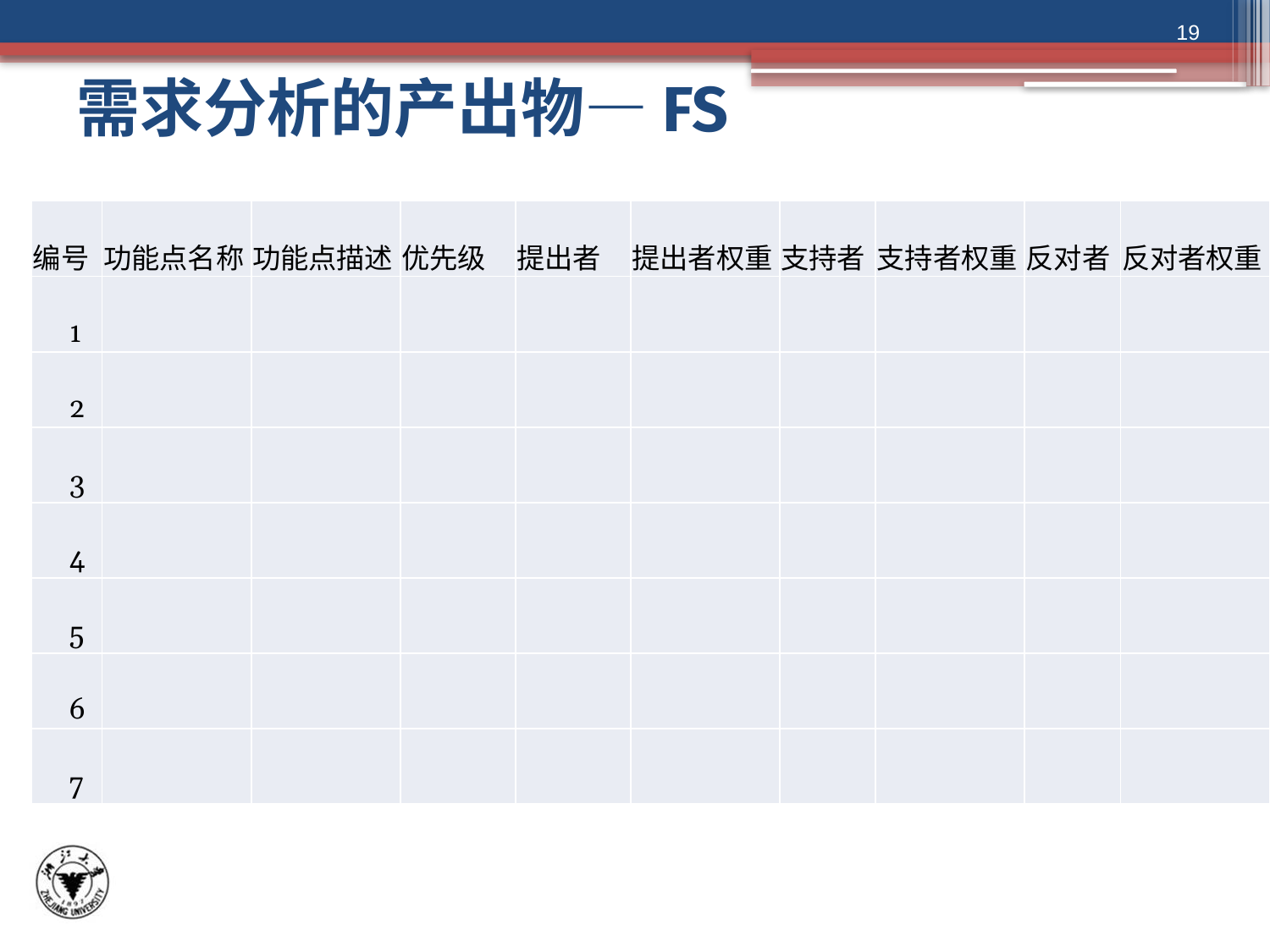

19
# 需求分析的产出物—FS
| 编号 | 功能点名称 | 功能点描述 | 优先级 | 提出者 | 提出者权重 | 支持者 | 支持者权重 | 反对者 | 反对者权重 |
| --- | --- | --- | --- | --- | --- | --- | --- | --- | --- |
| 1 |  |  |  |  |  |  |  |  |  |
| 2 |  |  |  |  |  |  |  |  |  |
| 3 |  |  |  |  |  |  |  |  |  |
| 4 |  |  |  |  |  |  |  |  |  |
| 5 |  |  |  |  |  |  |  |  |  |
| 6 |  |  |  |  |  |  |  |  |  |
| 7 |  |  |  |  |  |  |  |  |  |